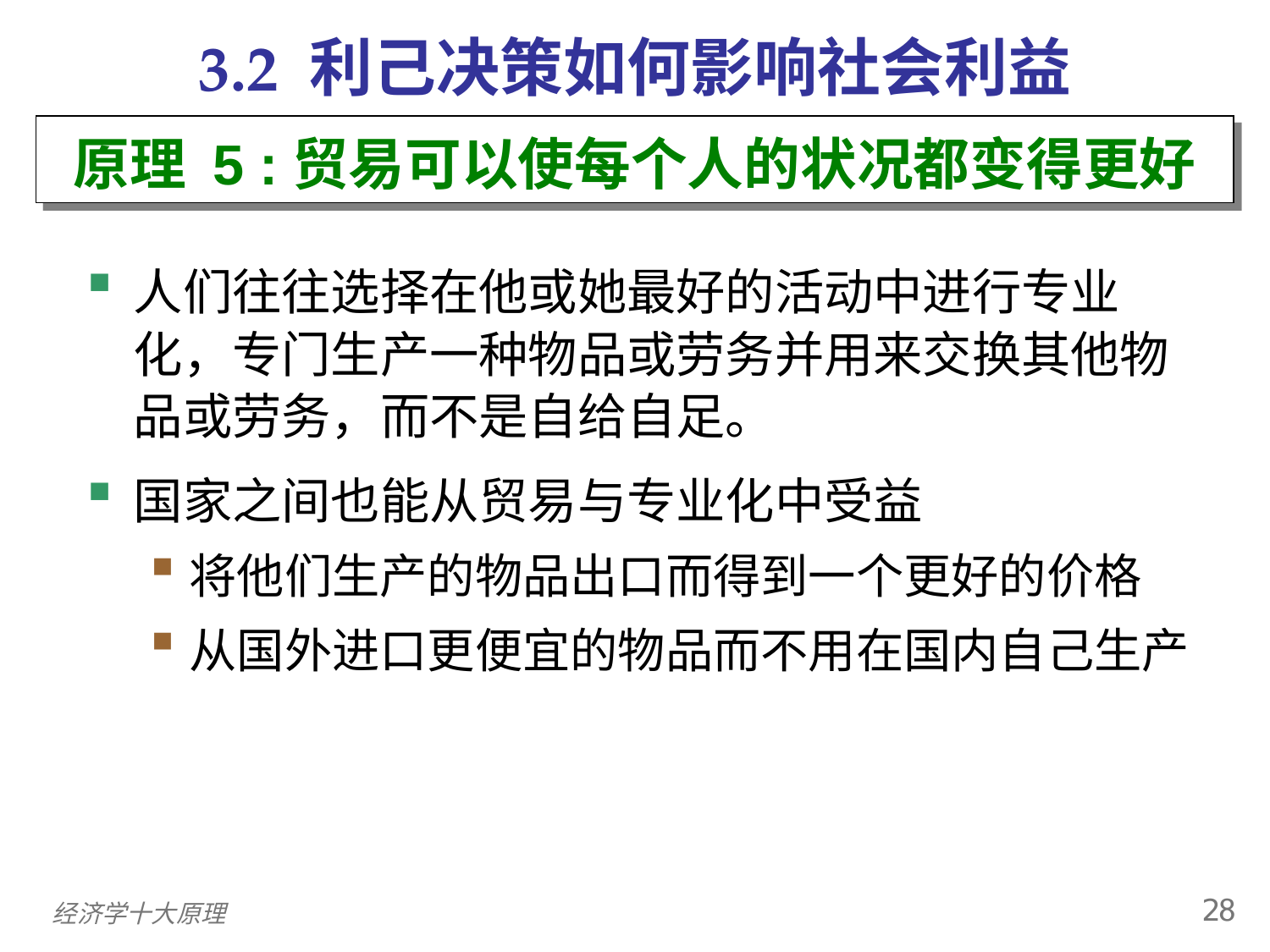

3.2 利己决策如何影响社会利益
原理 5 :贸易可以使每个人的状况都变得更好
人们往往选择在他或她最好的活动中进行专业化，专门生产一种物品或劳务并用来交换其他物品或劳务，而不是自给自足。
国家之间也能从贸易与专业化中受益
将他们生产的物品出口而得到一个更好的价格
从国外进口更便宜的物品而不用在国内自己生产
28
经济学十大原理